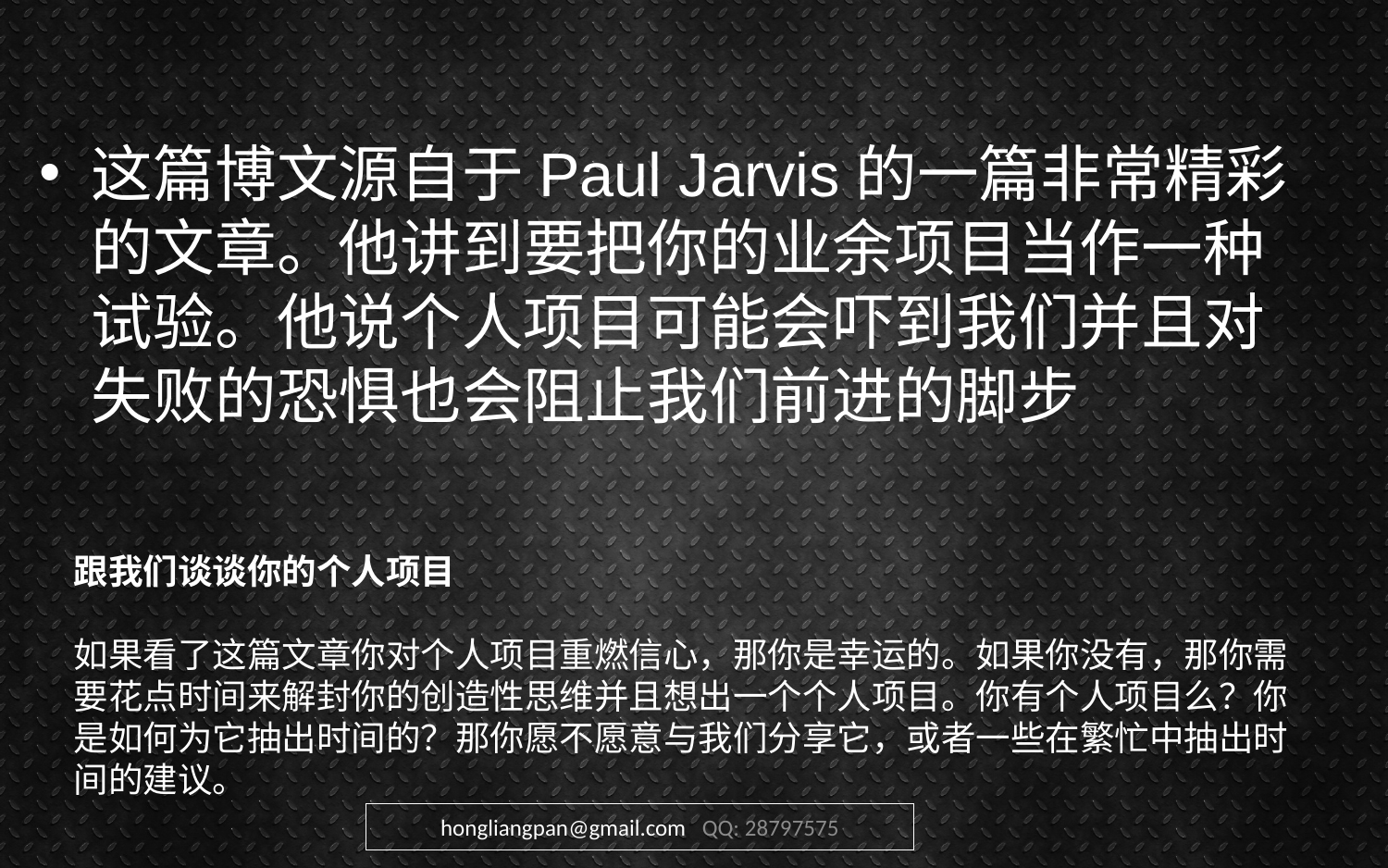

这篇博文源自于Paul Jarvis的一篇非常精彩的文章。他讲到要把你的业余项目当作一种试验。他说个人项目可能会吓到我们并且对失败的恐惧也会阻止我们前进的脚步
跟我们谈谈你的个人项目
如果看了这篇文章你对个人项目重燃信心，那你是幸运的。如果你没有，那你需要花点时间来解封你的创造性思维并且想出一个个人项目。你有个人项目么？你是如何为它抽出时间的？那你愿不愿意与我们分享它，或者一些在繁忙中抽出时间的建议。